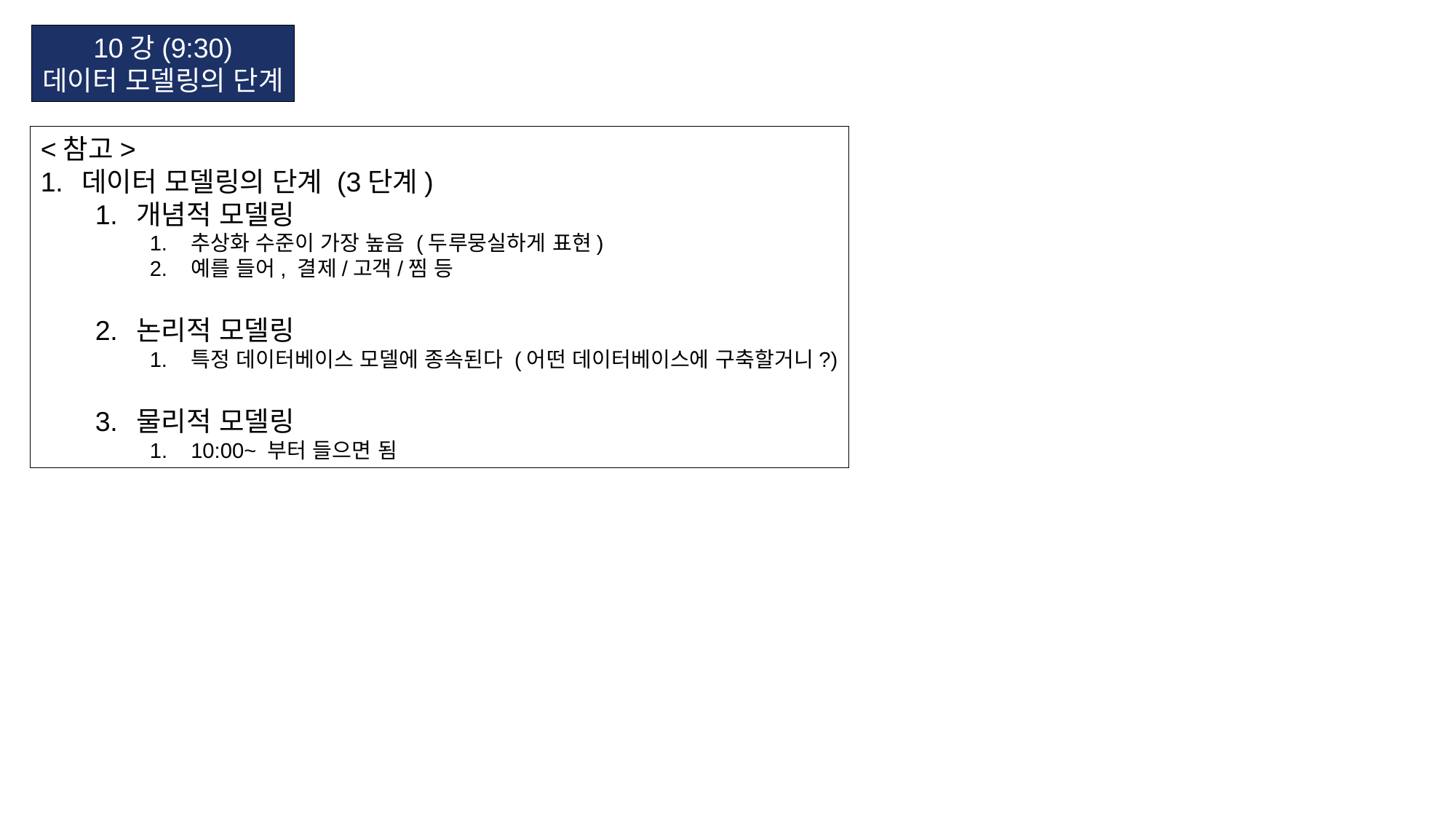

10강(9:30)
데이터 모델링의 단계
<참고>
데이터 모델링의 단계 (3단계)
개념적 모델링
추상화 수준이 가장 높음 (두루뭉실하게 표현)
예를 들어, 결제/고객/찜 등

논리적 모델링
특정 데이터베이스 모델에 종속된다 (어떤 데이터베이스에 구축할거니?)

물리적 모델링
10:00~ 부터 들으면 됨